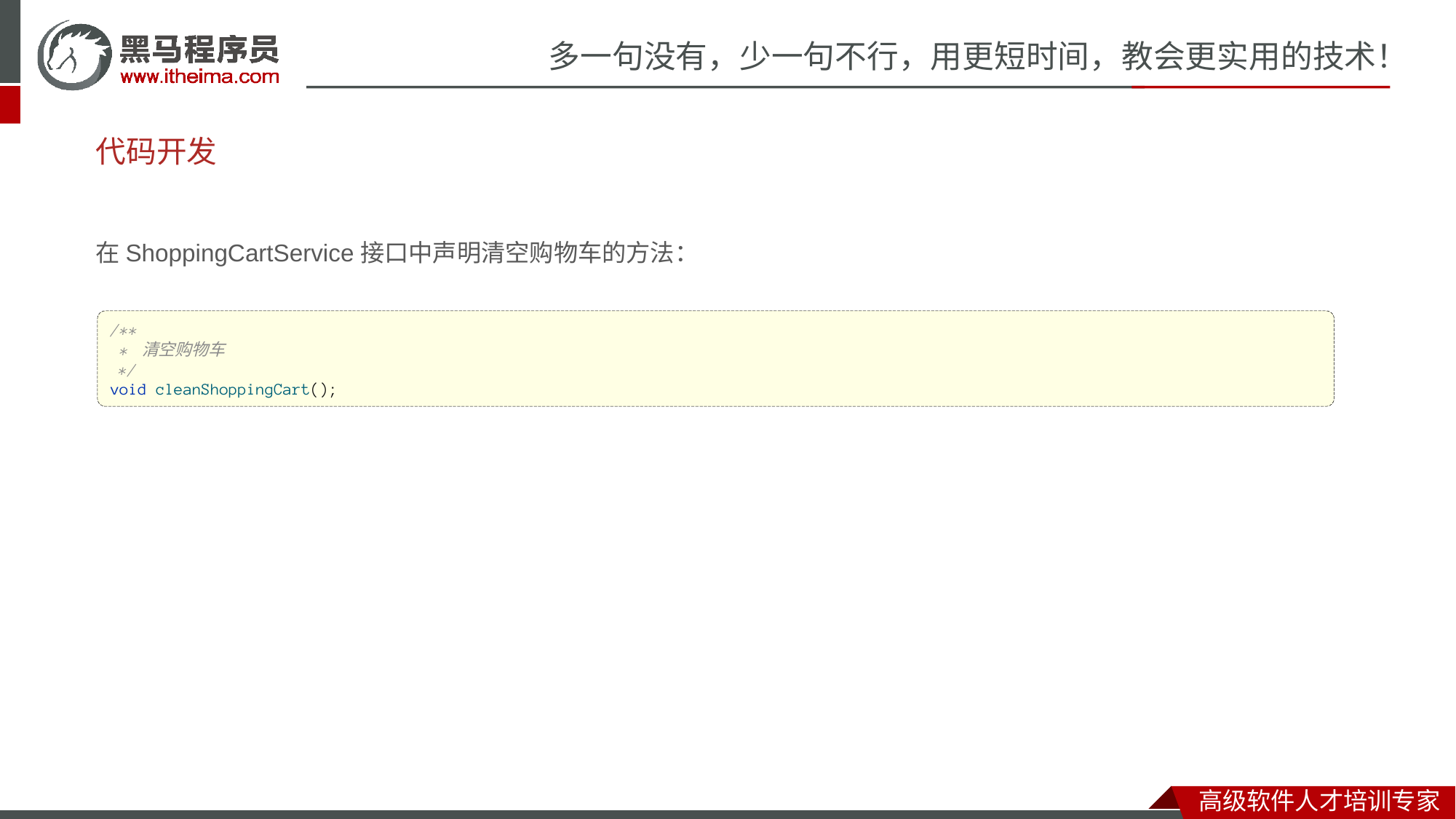

# 代码开发
在ShoppingCartService接口中声明清空购物车的方法：
/**
 * 清空购物车
 */
void cleanShoppingCart();